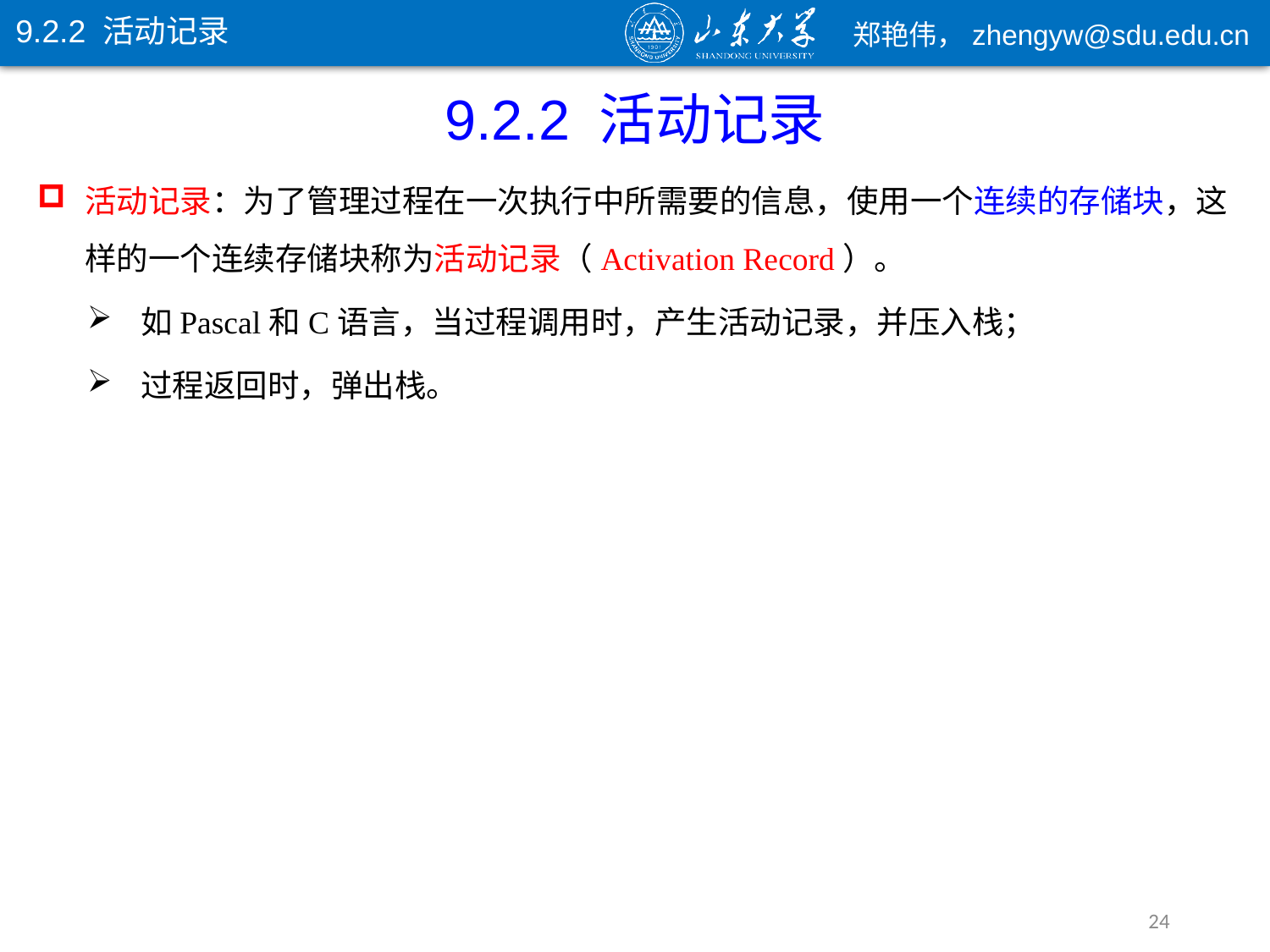

9.2.2 活动记录
9.2.2 活动记录
活动记录：为了管理过程在一次执行中所需要的信息，使用一个连续的存储块，这样的一个连续存储块称为活动记录（Activation Record）。
如Pascal和C语言，当过程调用时，产生活动记录，并压入栈；
过程返回时，弹出栈。
24